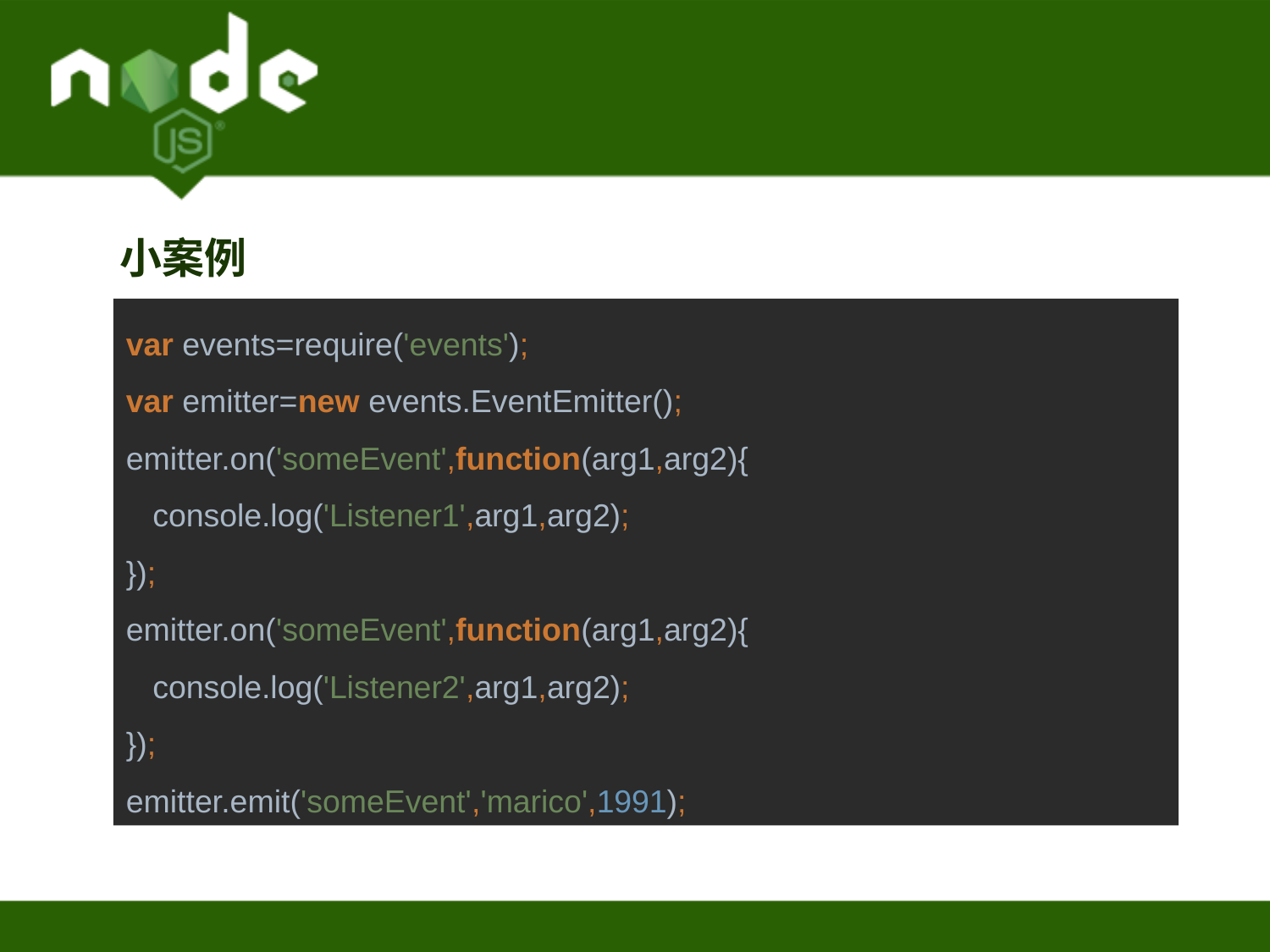

小案例
var events=require('events');
var emitter=new events.EventEmitter();
emitter.on('someEvent',function(arg1,arg2){
   console.log('Listener1',arg1,arg2);
});
emitter.on('someEvent',function(arg1,arg2){
   console.log('Listener2',arg1,arg2);
});
emitter.emit('someEvent','marico',1991);